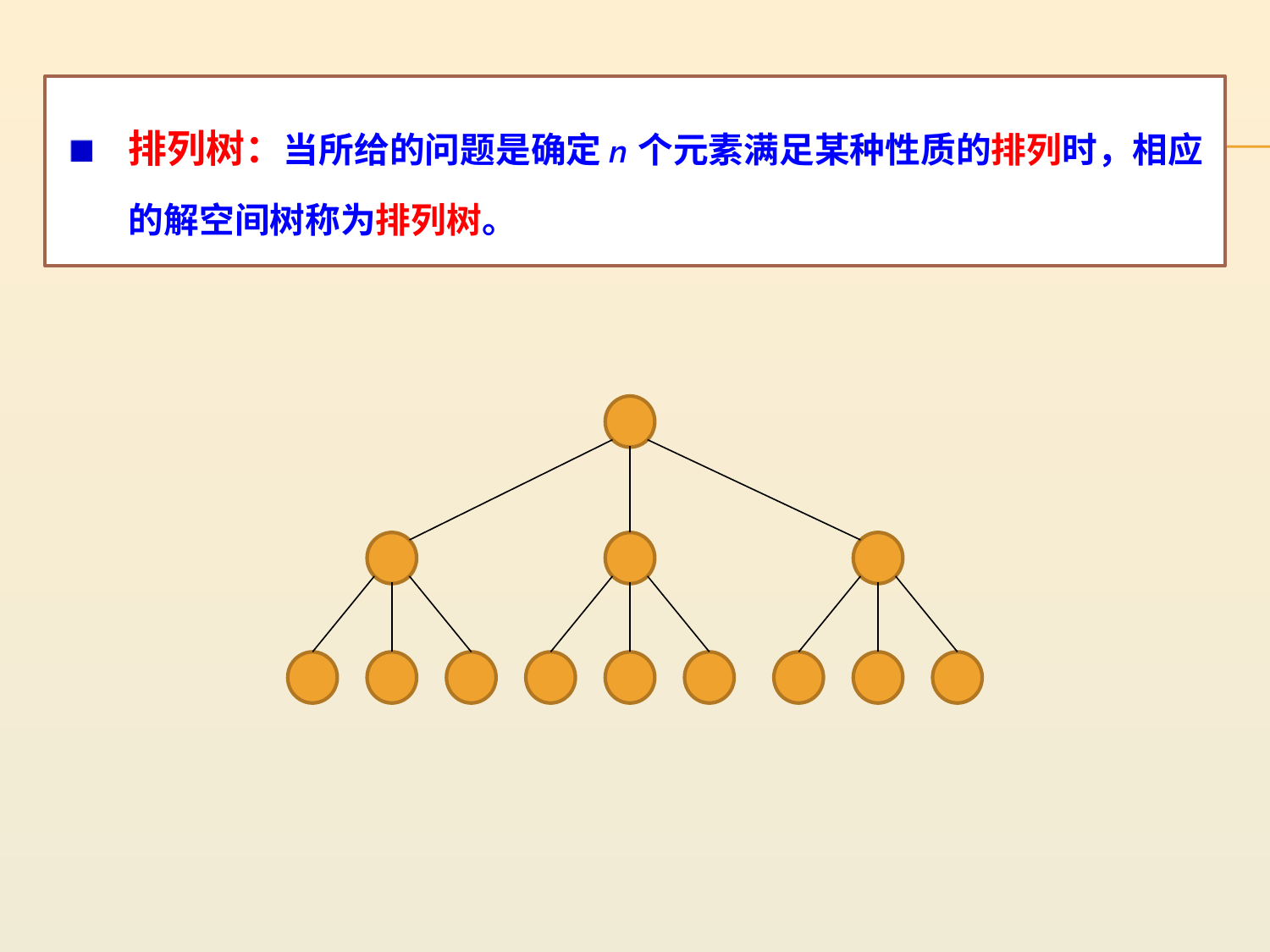

排列树：当所给的问题是确定n个元素满足某种性质的排列时，相应的解空间树称为排列树。